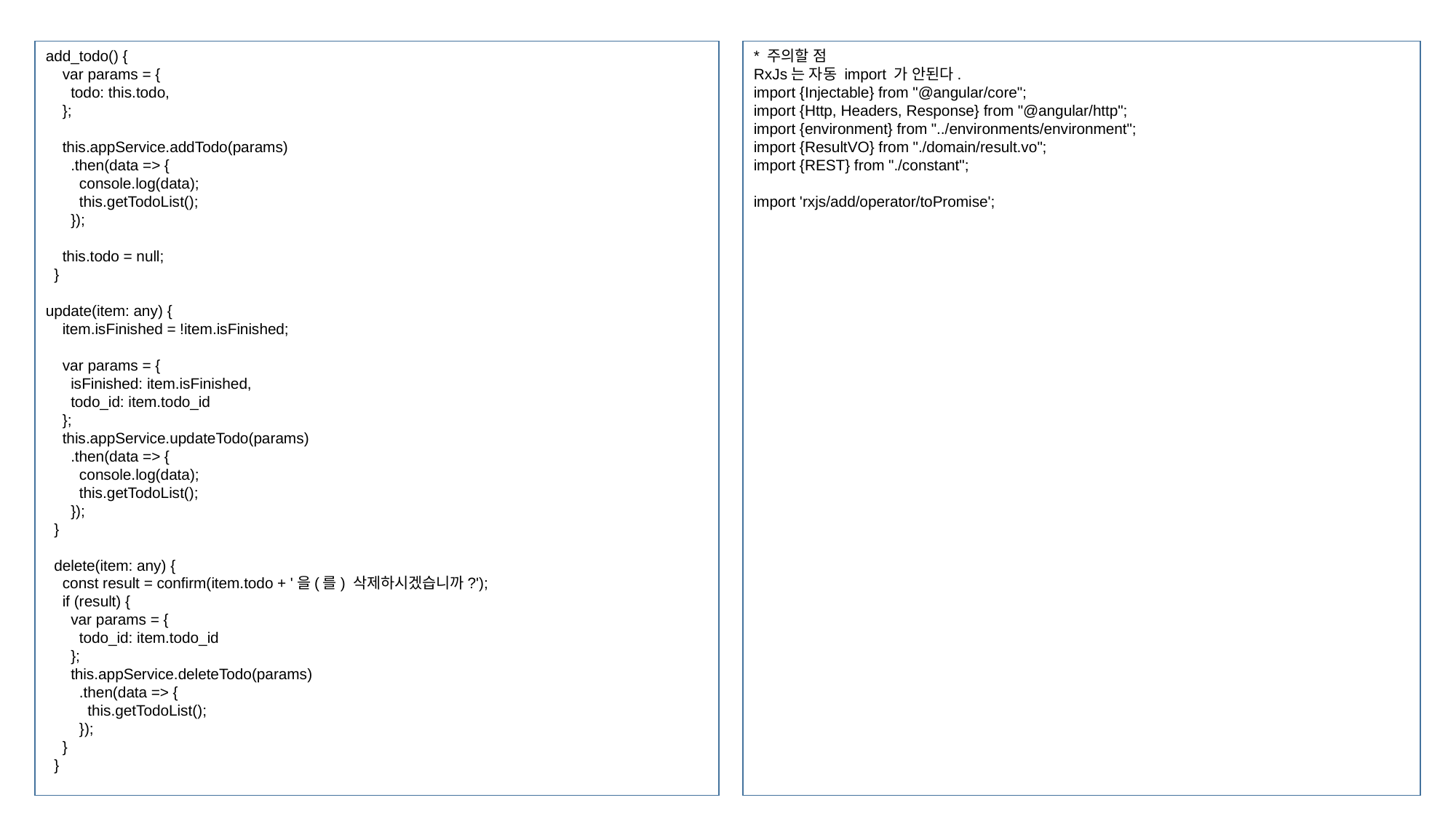

add_todo() {
    var params = {
      todo: this.todo,
    };

    this.appService.addTodo(params)
      .then(data => {
        console.log(data);
        this.getTodoList();
      });

    this.todo = null;
  }

update(item: any) {
    item.isFinished = !item.isFinished;

    var params = {
      isFinished: item.isFinished,
      todo_id: item.todo_id
    };
    this.appService.updateTodo(params)
      .then(data => {
        console.log(data);
        this.getTodoList();
      });
  }

  delete(item: any) {
    const result = confirm(item.todo + '을(를) 삭제하시겠습니까?');
    if (result) {
      var params = {
        todo_id: item.todo_id
      };
      this.appService.deleteTodo(params)
        .then(data => {
          this.getTodoList();
        });
    }
  }

* 주의할 점
RxJs는 자동 import 가 안된다.
import {Injectable} from "@angular/core";
import {Http, Headers, Response} from "@angular/http";
import {environment} from "../environments/environment";
import {ResultVO} from "./domain/result.vo";
import {REST} from "./constant";

import 'rxjs/add/operator/toPromise';